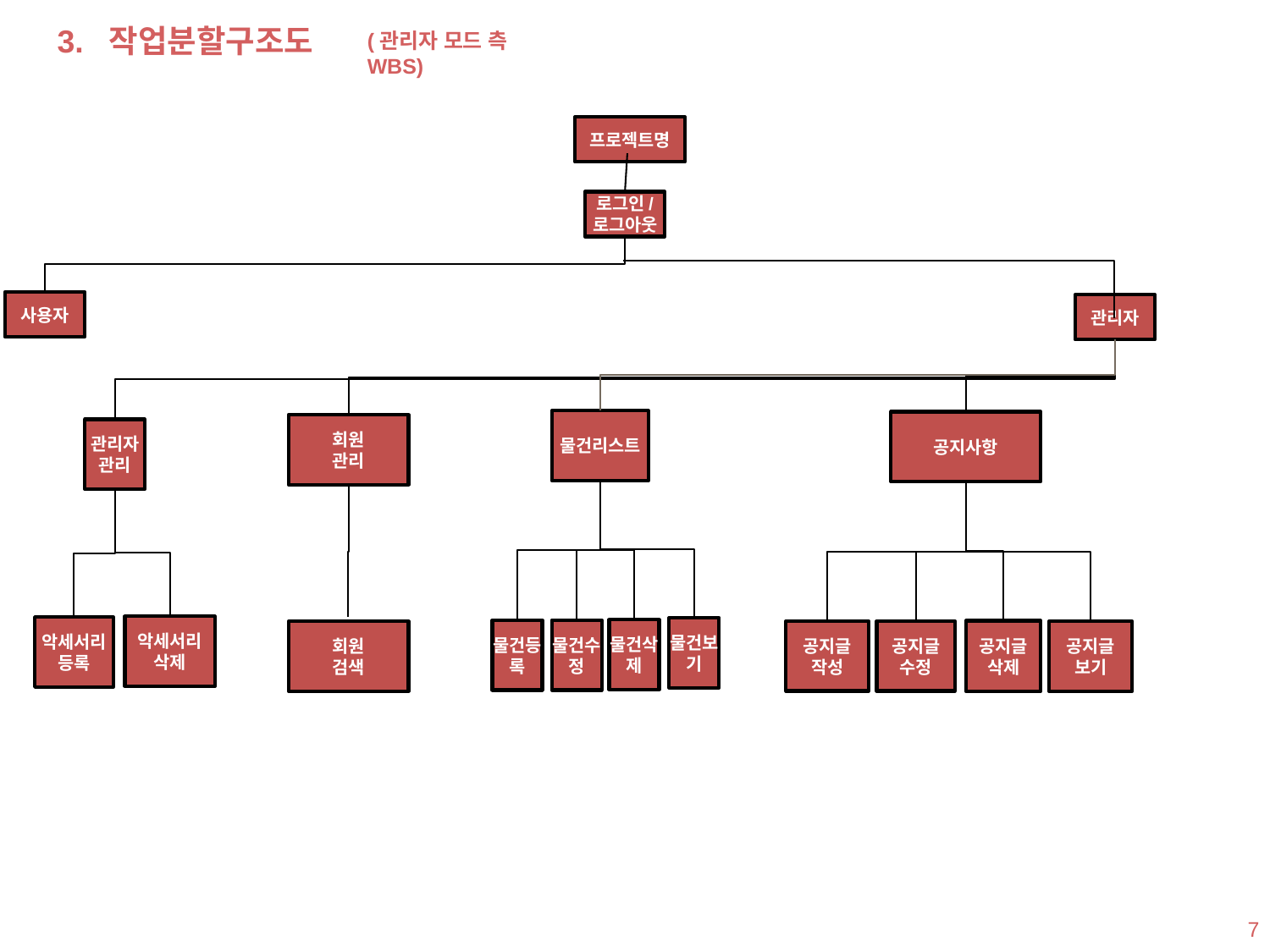

3.  작업분할구조도
(관리자 모드 측 WBS)
프로젝트명
로그인/
로그아웃
사용자
관리자
물건리스트
물건보기
물건삭제
물건등록
물건수정
공지사항
공지글
삭제
공지글
작성
공지글
수정
공지글
보기
회원
관리
관리자관리
악세서리
삭제
악세서리등록
회원
검색
7